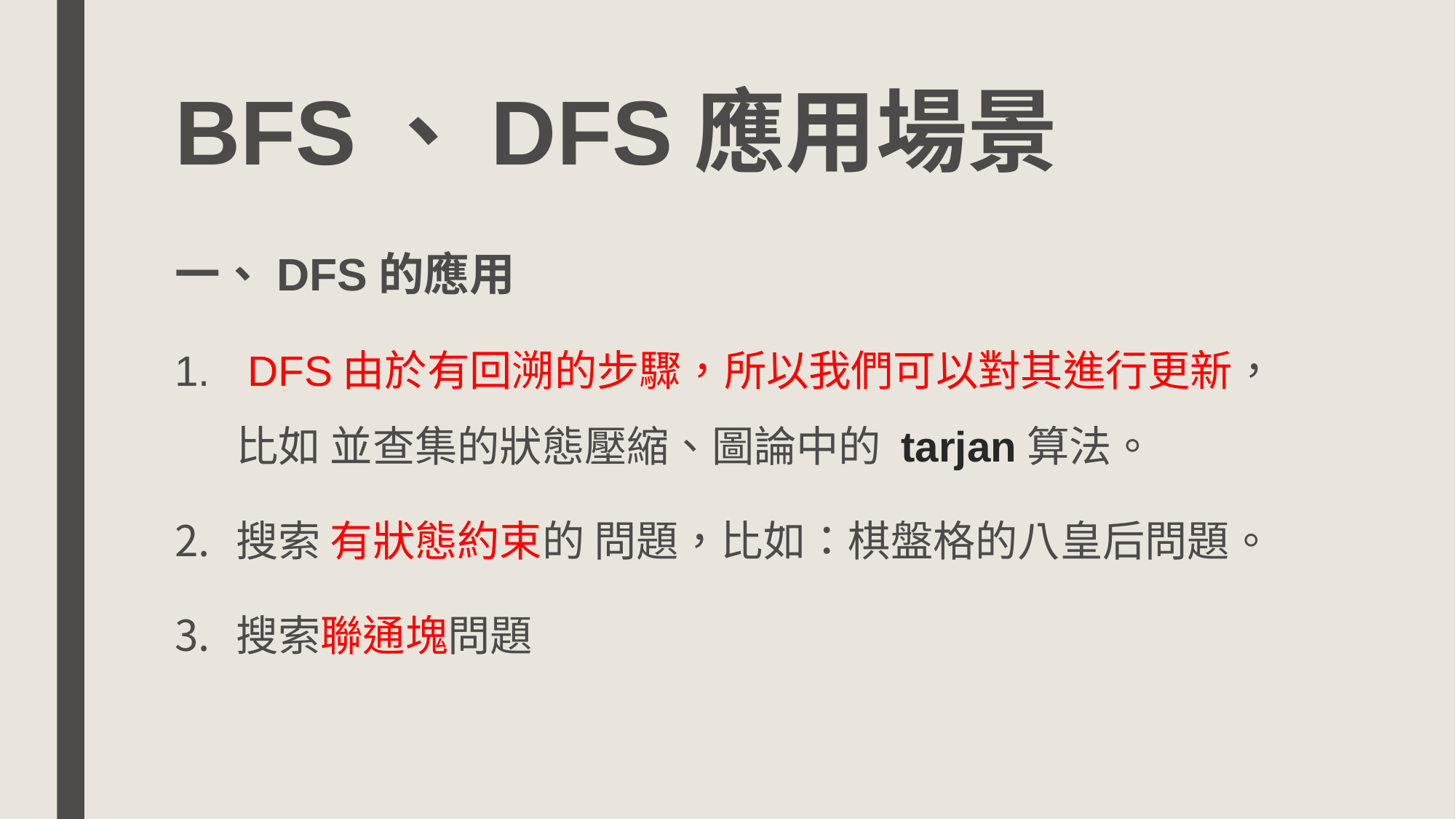

# BFS、DFS應用場景
一、DFS的應用
 DFS由於有回溯的步驟，所以我們可以對其進行更新，比如 並查集的狀態壓縮、圖論中的 tarjan算法。
搜索 有狀態約束的 問題，比如：棋盤格的八皇后問題。
搜索聯通塊問題